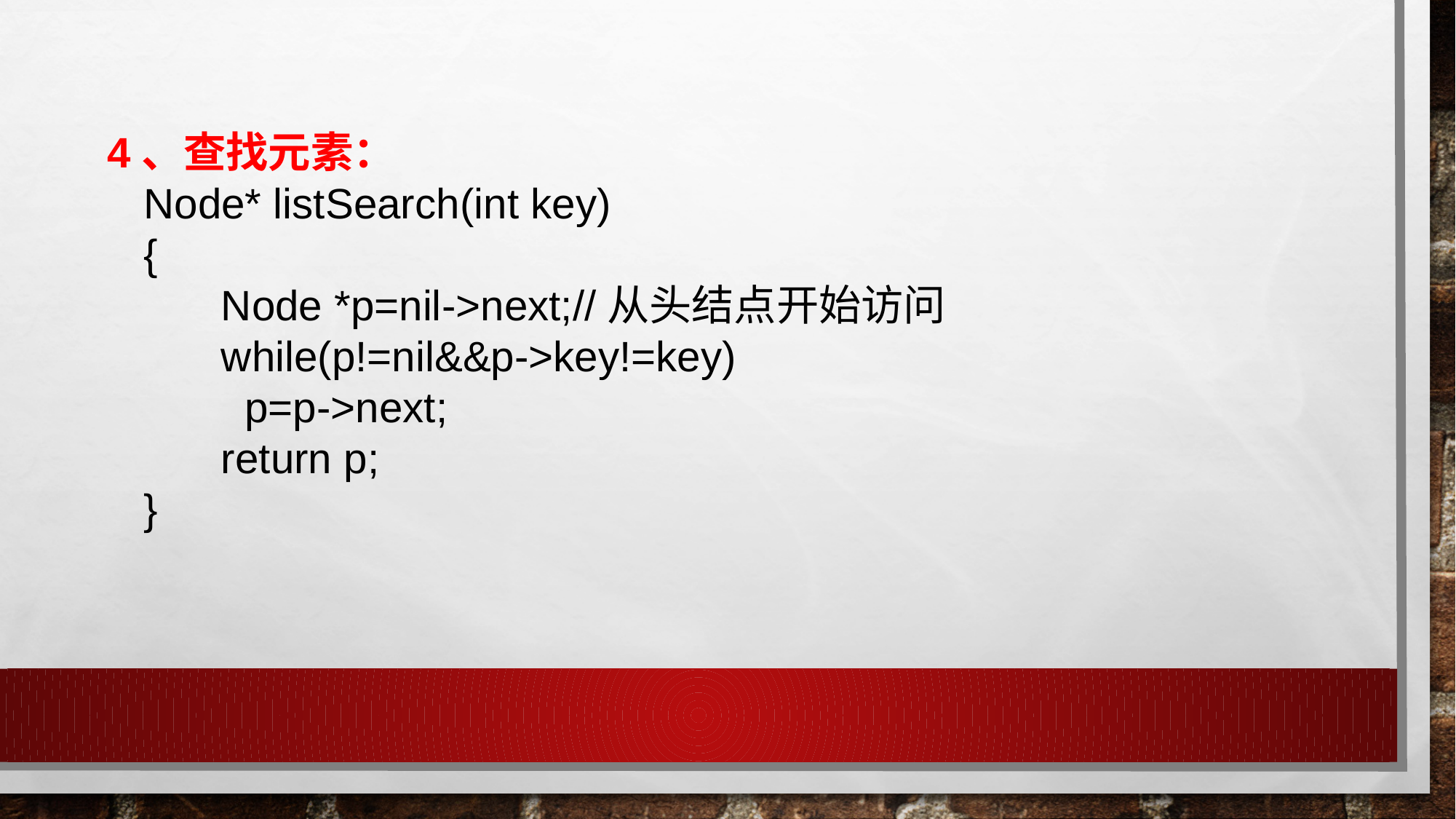

4、查找元素：
Node* listSearch(int key)
{
	Node *p=nil->next;//从头结点开始访问
	while(p!=nil&&p->key!=key)
	  p=p->next;
	return p;
}